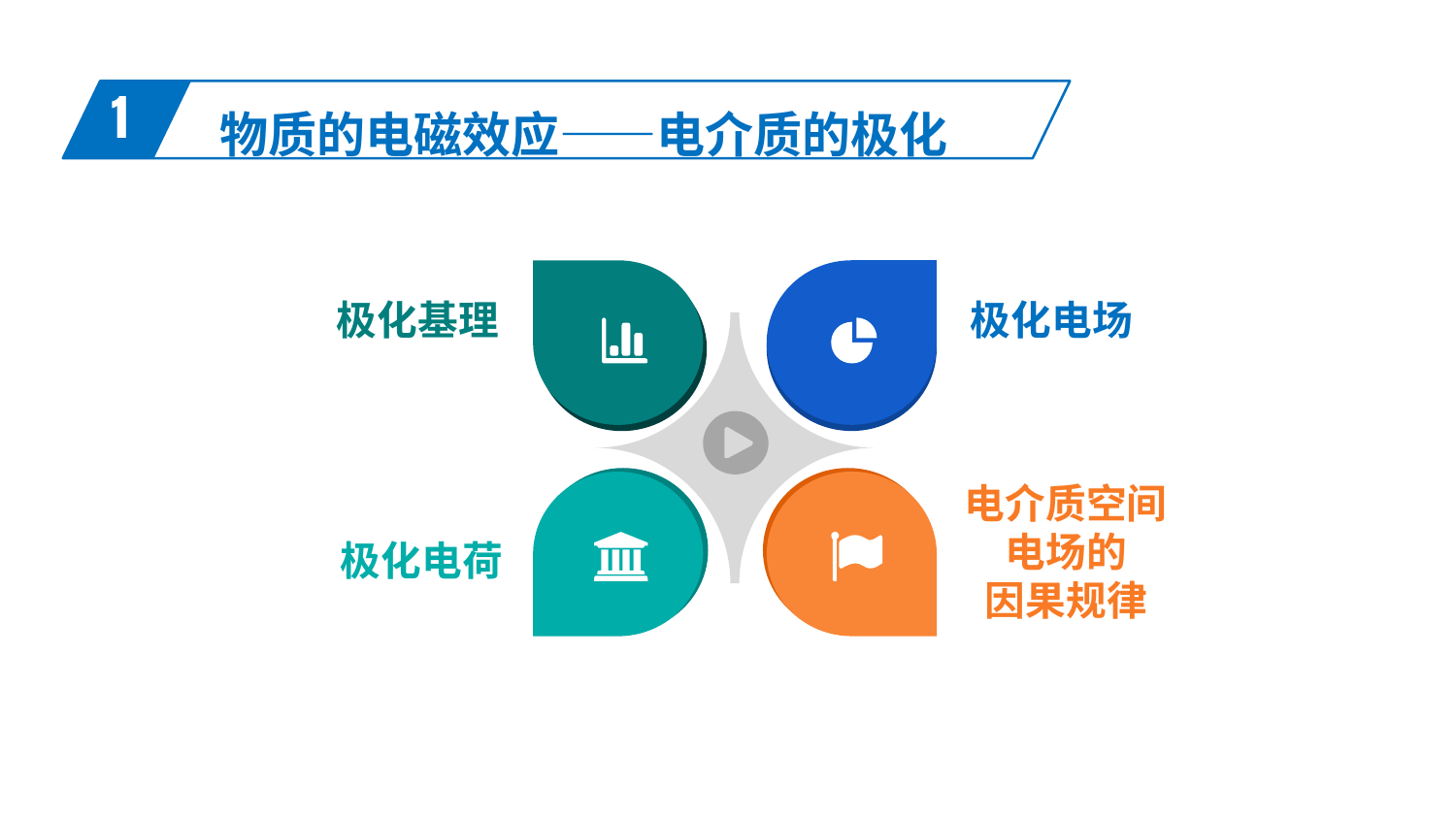

物质的电磁效应——电介质的极化

 1

极化基理
极化电场

电介质空间电场的
因果规律
极化电荷